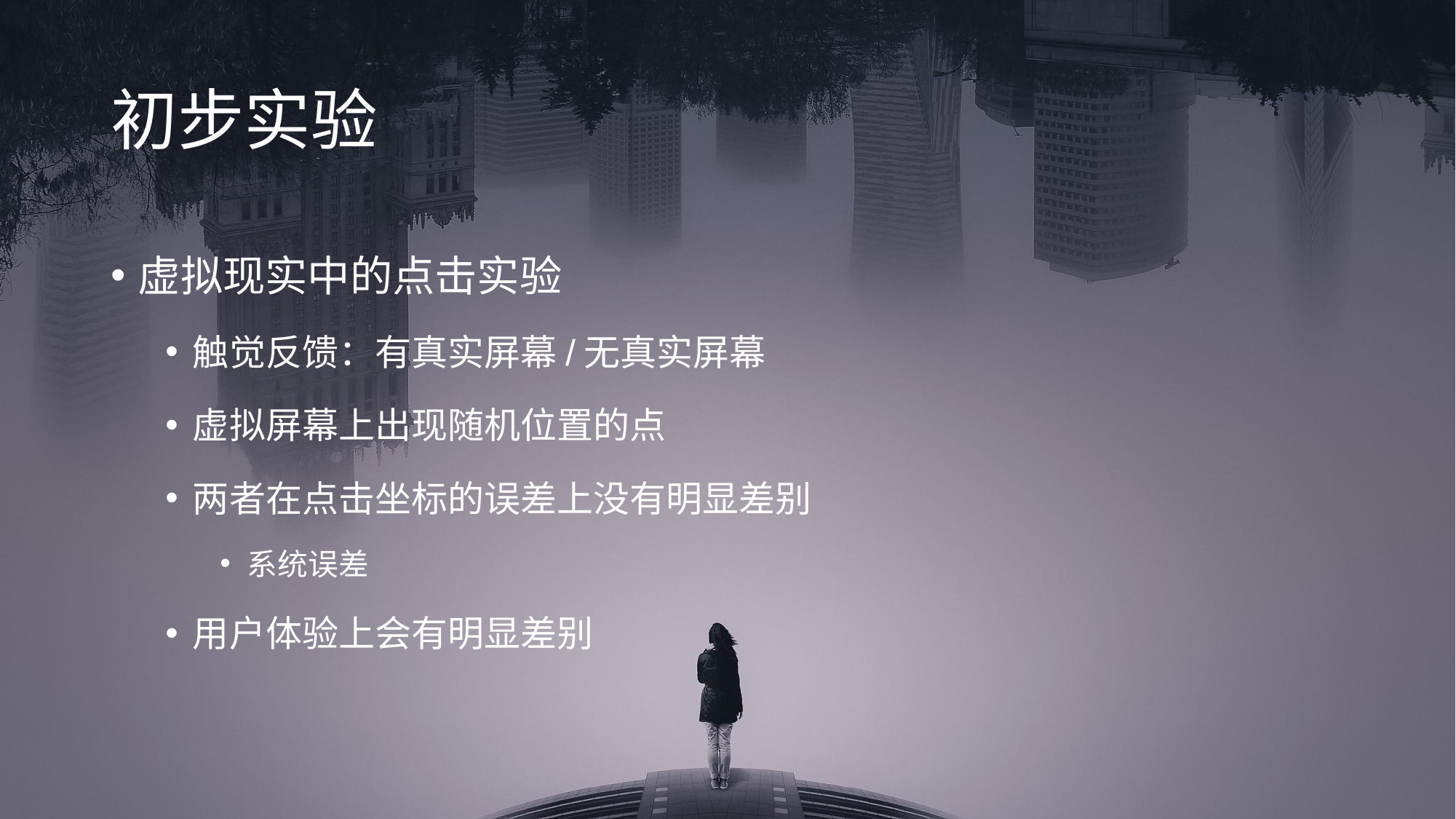

# 初步实验
虚拟现实中的点击实验
触觉反馈：有真实屏幕/无真实屏幕
虚拟屏幕上出现随机位置的点
两者在点击坐标的误差上没有明显差别
系统误差
用户体验上会有明显差别